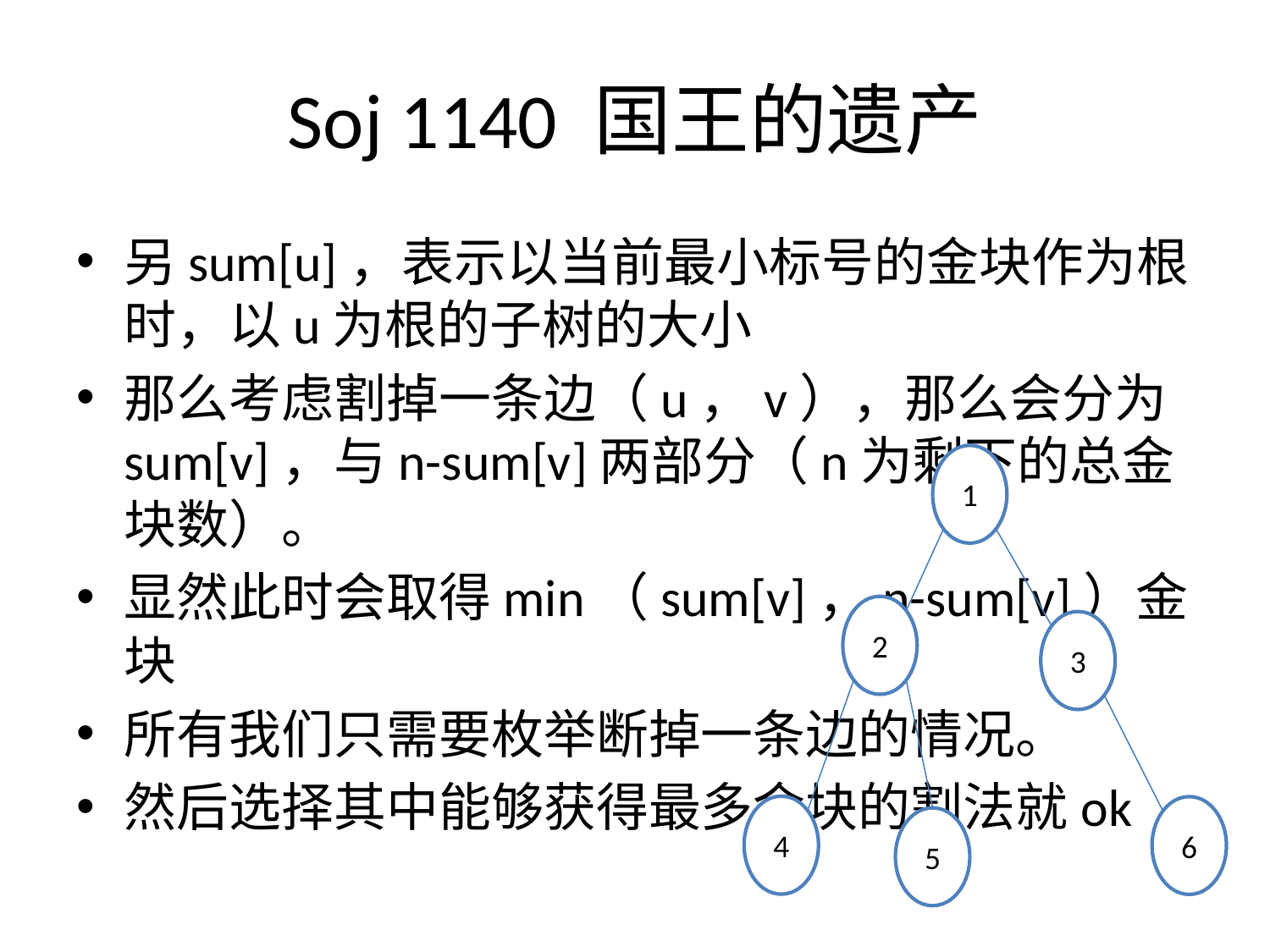

# Soj 1140 国王的遗产
另sum[u]，表示以当前最小标号的金块作为根时，以u为根的子树的大小
那么考虑割掉一条边（u，v），那么会分为sum[v]，与n-sum[v]两部分（n为剩下的总金块数）。
显然此时会取得min（sum[v]，n-sum[v]）金块
所有我们只需要枚举断掉一条边的情况。
然后选择其中能够获得最多金块的割法就ok
1
2
3
4
6
5